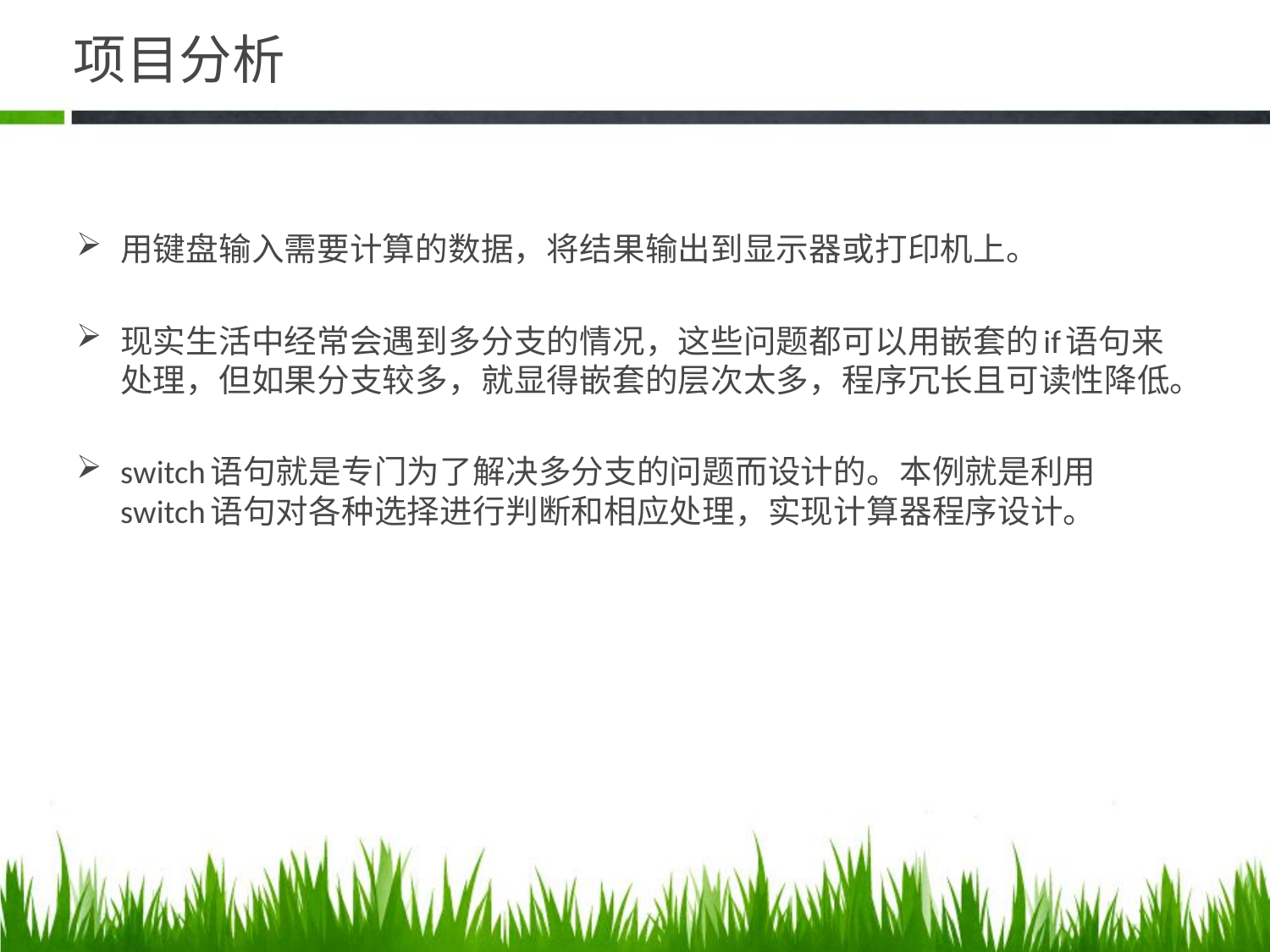

# 项目分析
用键盘输入需要计算的数据，将结果输出到显示器或打印机上。

现实生活中经常会遇到多分支的情况，这些问题都可以用嵌套的if语句来处理，但如果分支较多，就显得嵌套的层次太多，程序冗长且可读性降低。

switch语句就是专门为了解决多分支的问题而设计的。本例就是利用switch语句对各种选择进行判断和相应处理，实现计算器程序设计。